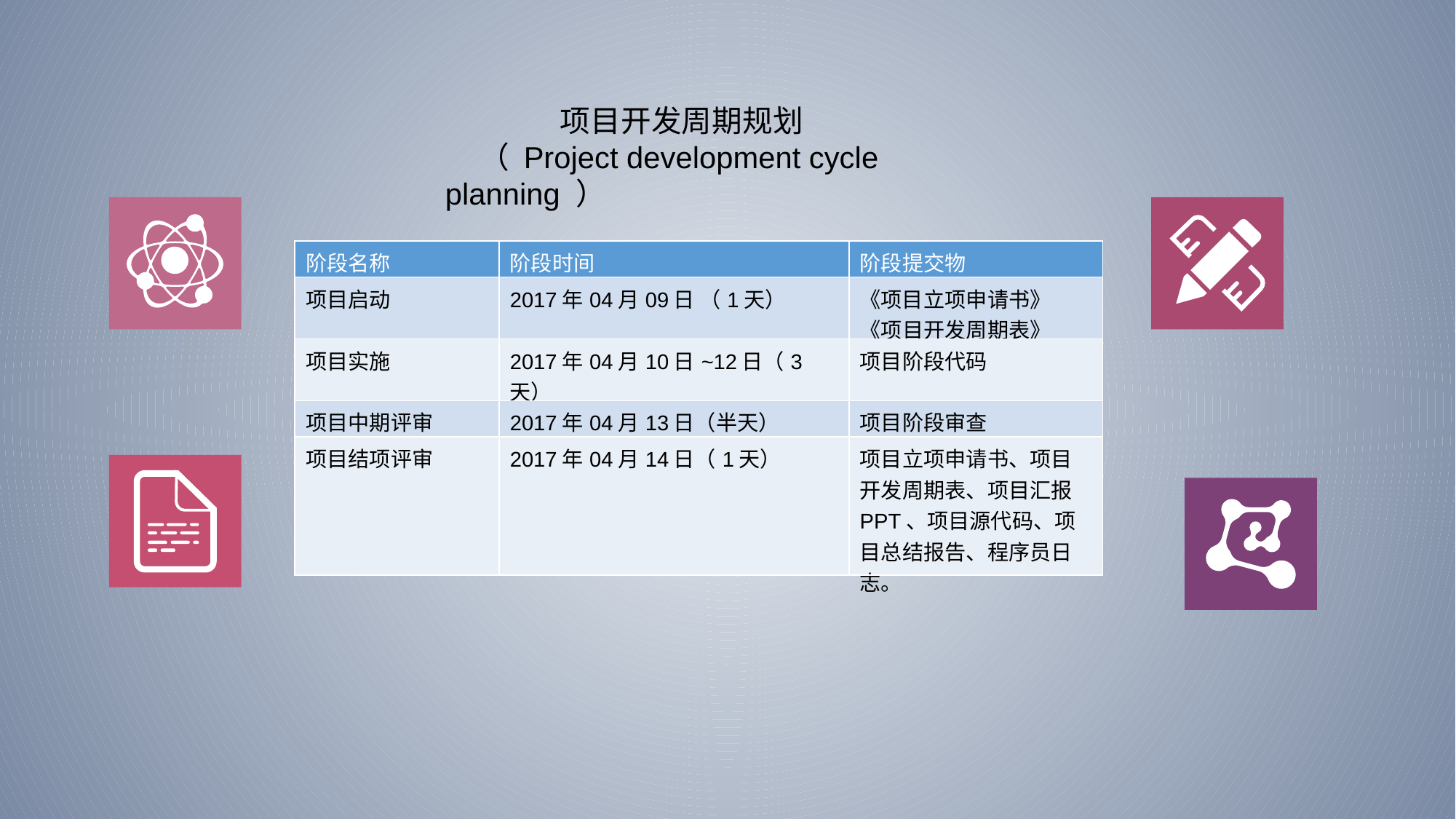

项目开发周期规划
    （ Project development cycle planning ）

| 阶段名称 | 阶段时间 | 阶段提交物 |
| --- | --- | --- |
| 项目启动 | 2017年04月09日 （1天） | 《项目立项申请书》 《项目开发周期表》 |
| 项目实施 | 2017年04月10日~12日（3天） | 项目阶段代码 |
| 项目中期评审 | 2017年04月13日（半天） | 项目阶段审查 |
| 项目结项评审 | 2017年04月14日（1天） | 项目立项申请书、项目开发周期表、项目汇报PPT、项目源代码、项目总结报告、程序员日志。 |